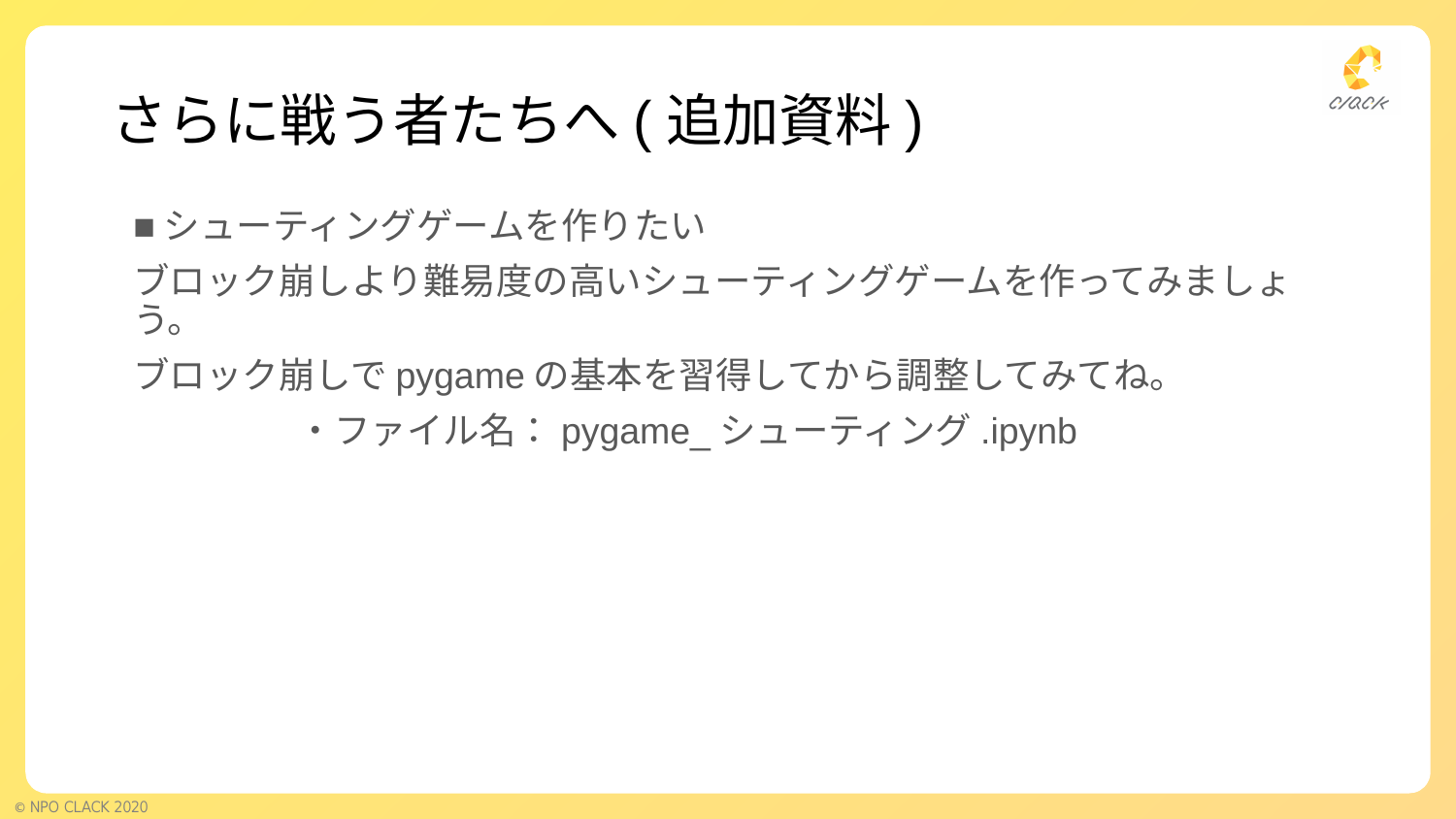

# さらに戦う者たちへ(追加資料)
■シューティングゲームを作りたい
ブロック崩しより難易度の高いシューティングゲームを作ってみましょう。
ブロック崩しでpygameの基本を習得してから調整してみてね。
	 ・ファイル名：pygame_シューティング.ipynb